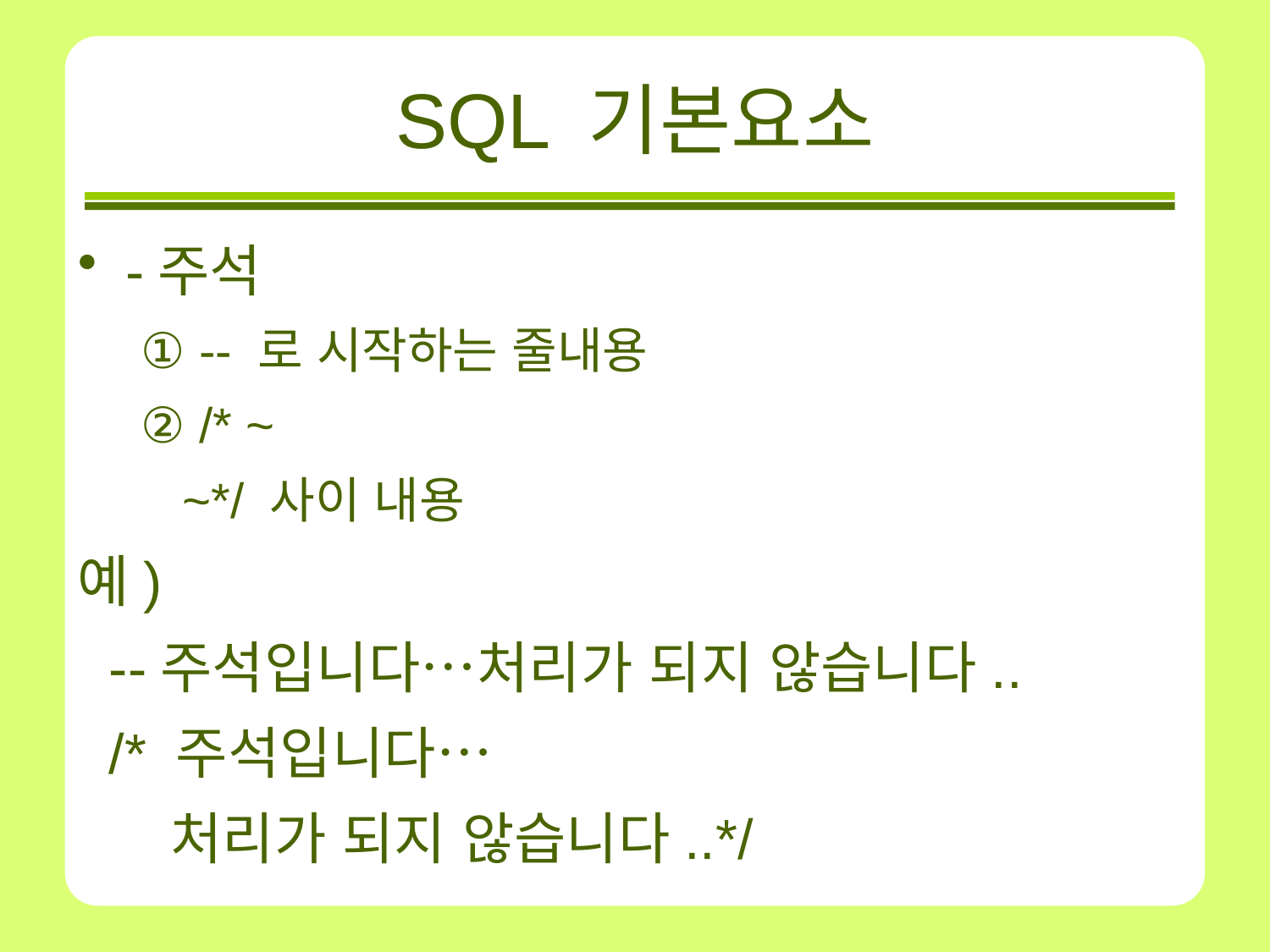

# SQL 기본요소
-주석
① -- 로 시작하는 줄내용
② /* ~
   ~*/ 사이 내용
예)
  --주석입니다…처리가 되지 않습니다..
  /* 주석입니다…
     처리가 되지 않습니다..*/